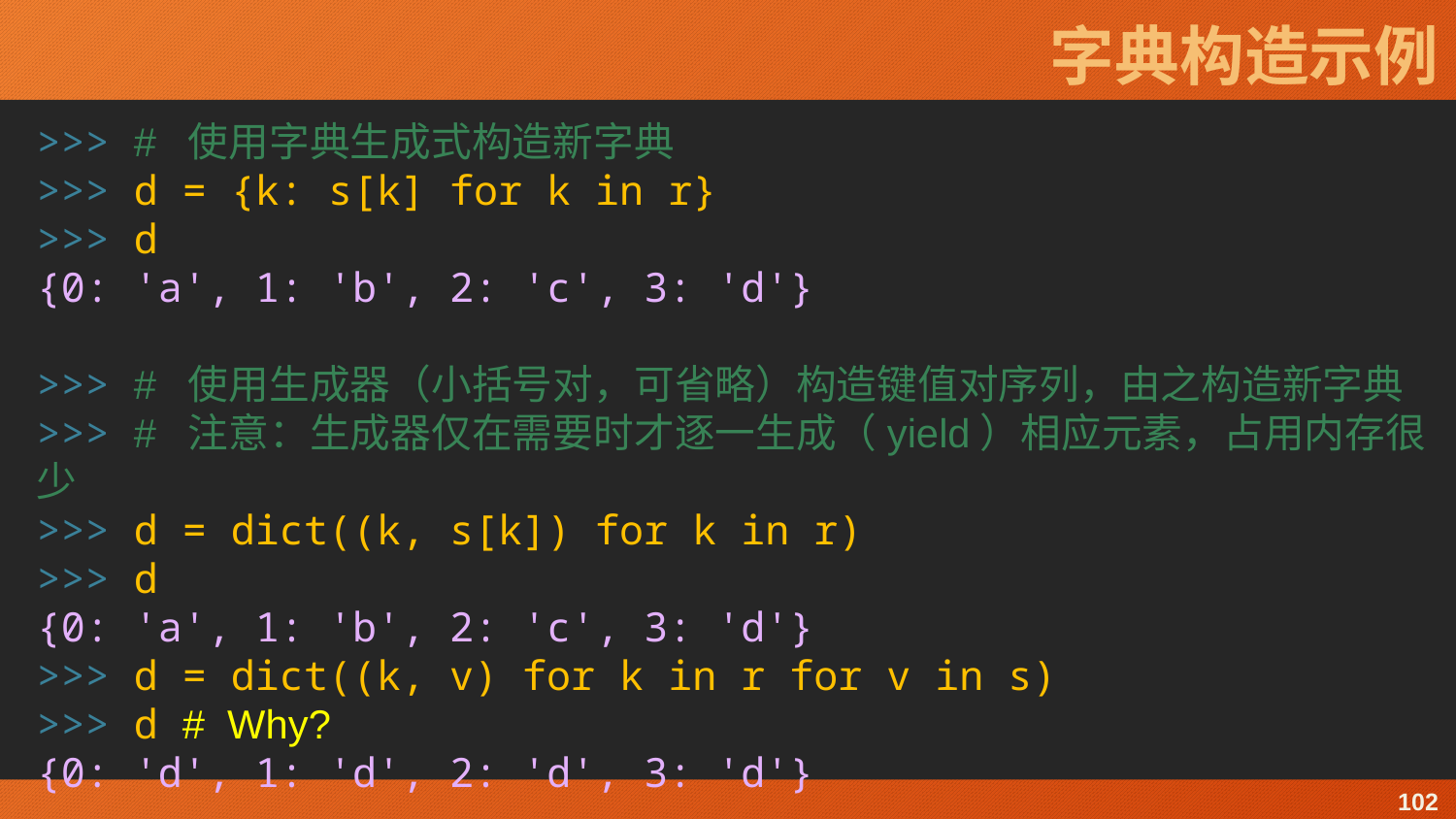

# 字典构造示例
>>> #  使用字典生成式构造新字典
>>> d = {k: s[k] for k in r}
>>> d
{0: 'a', 1: 'b', 2: 'c', 3: 'd'}

>>> #  使用生成器（小括号对，可省略）构造键值对序列，由之构造新字典
>>> #  注意：生成器仅在需要时才逐一生成（yield）相应元素，占用内存很少
>>> d = dict((k, s[k]) for k in r)
>>> d
{0: 'a', 1: 'b', 2: 'c', 3: 'd'}
>>> d = dict((k, v) for k in r for v in s)
>>> d	#  Why?
{0: 'd', 1: 'd', 2: 'd', 3: 'd'}
102